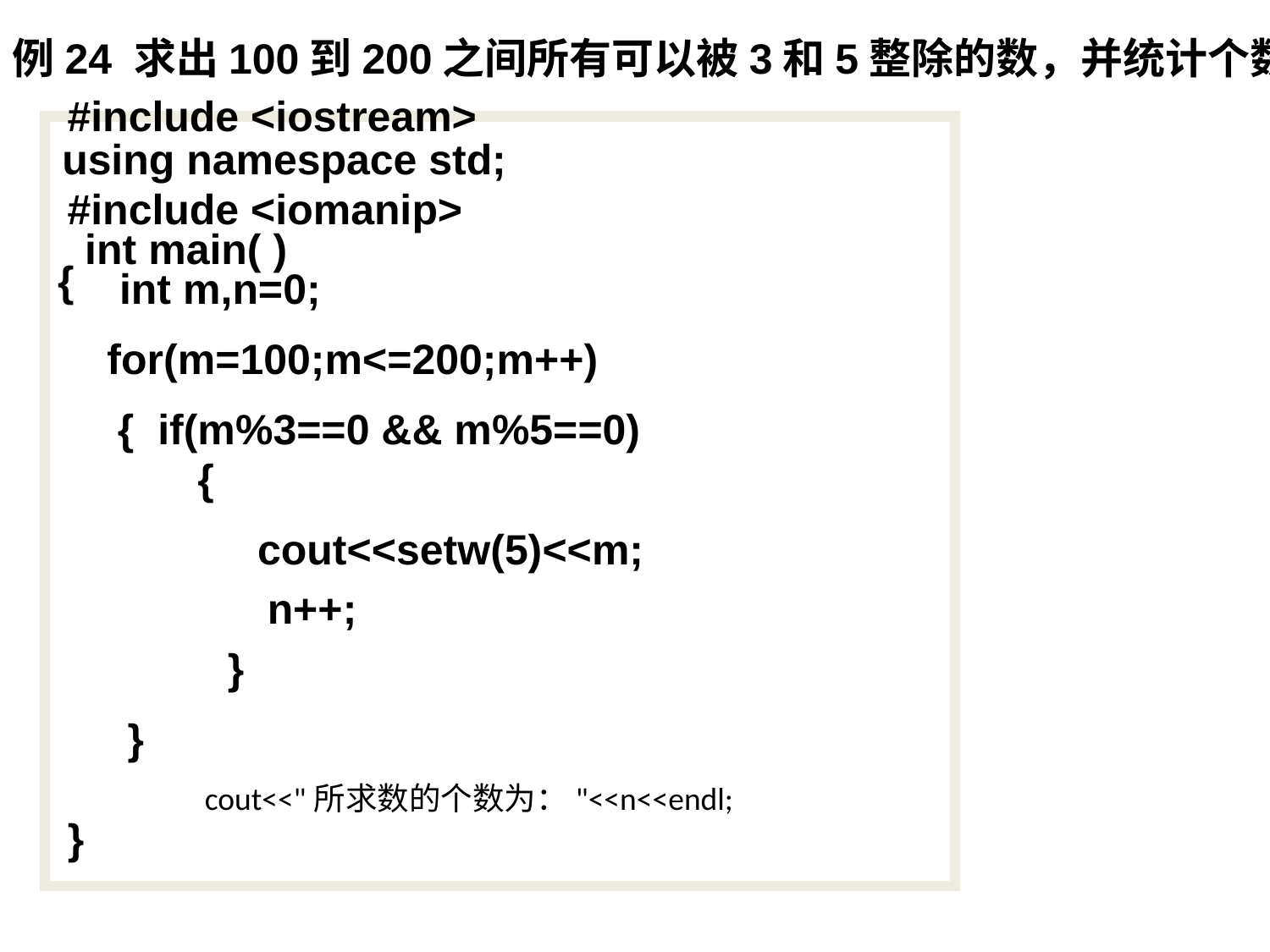

例24 求出100到200之间所有可以被3和5整除的数，并统计个数，
#include <iostream>

using namespace std;
#include <iomanip>
int main( )
{
int m,n=0;
for(m=100;m<=200;m++)
{  if(m%3==0 && m%5==0)
{
cout<<setw(5)<<m;
n++;
}
}
cout<<"所求数的个数为："<<n<<endl;
}